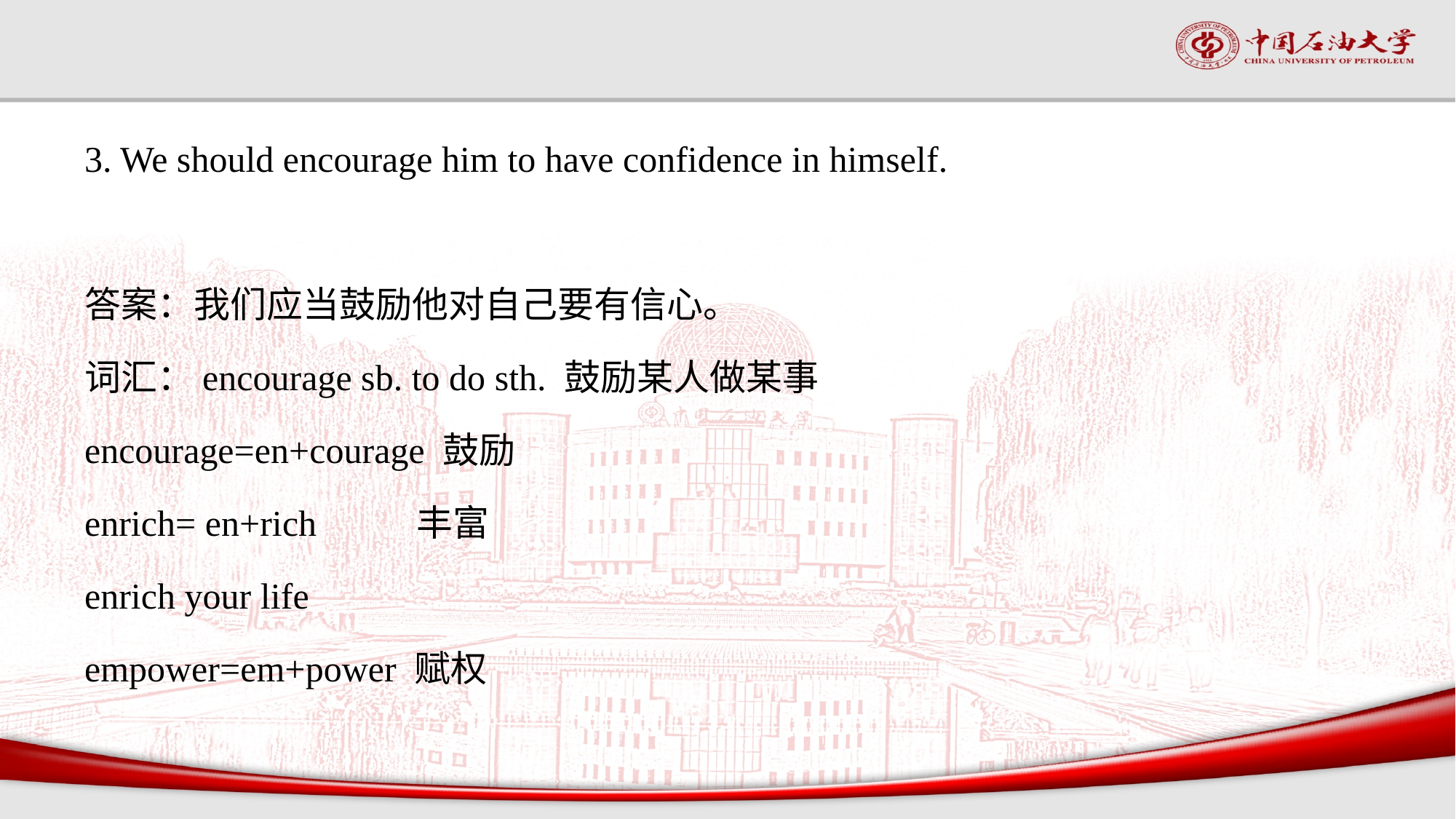

#
3. We should encourage him to have confidence in himself.

答案：我们应当鼓励他对自己要有信心。
词汇：encourage sb. to do sth. 鼓励某人做某事
encourage=en+courage 鼓励
enrich= en+rich          丰富
enrich your life
empower=em+power 赋权